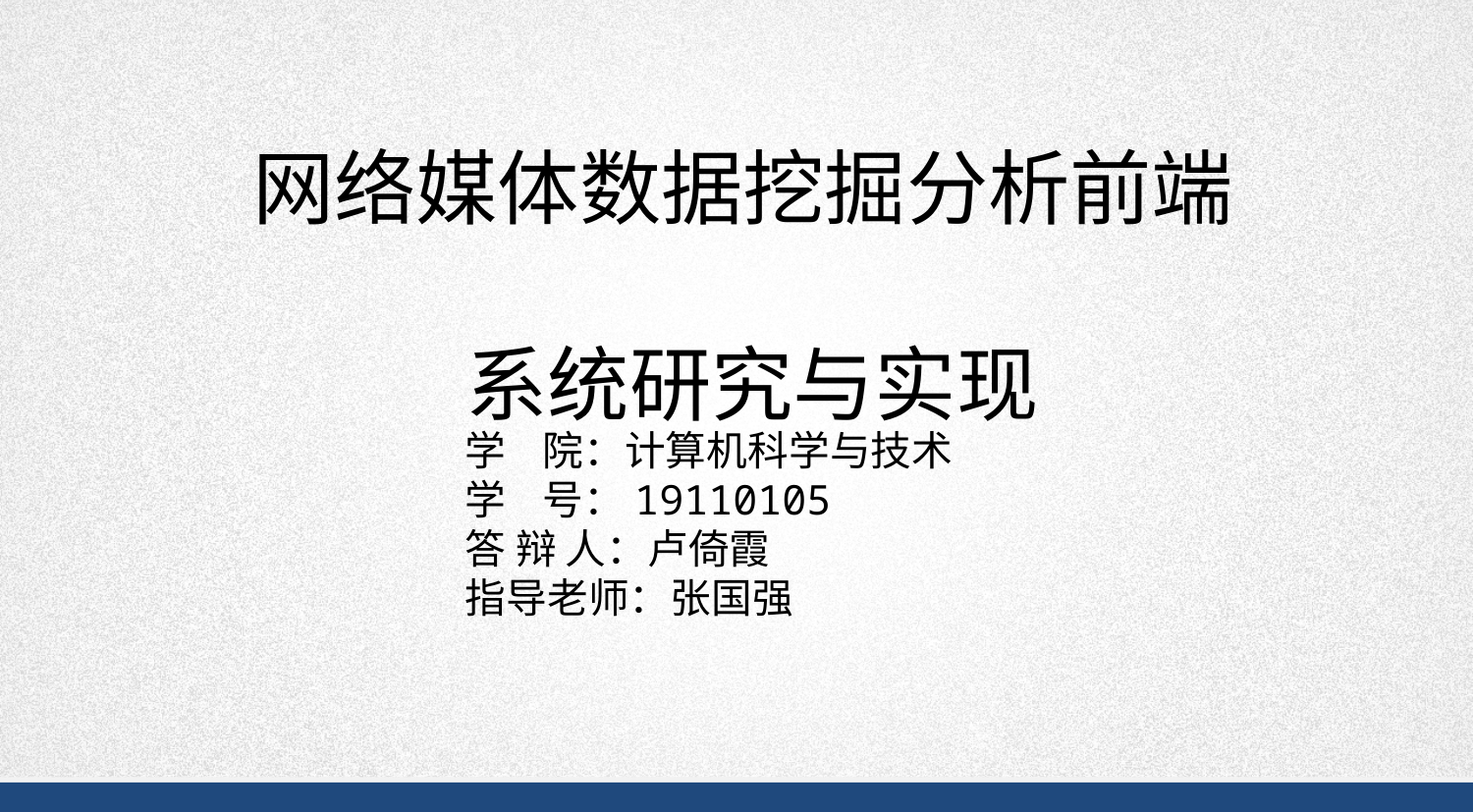

网络媒体数据挖掘分析前端
系统研究与实现
学    院：计算机科学与技术
学    号：19110105
答 辩 人：卢倚霞
指导老师：张国强